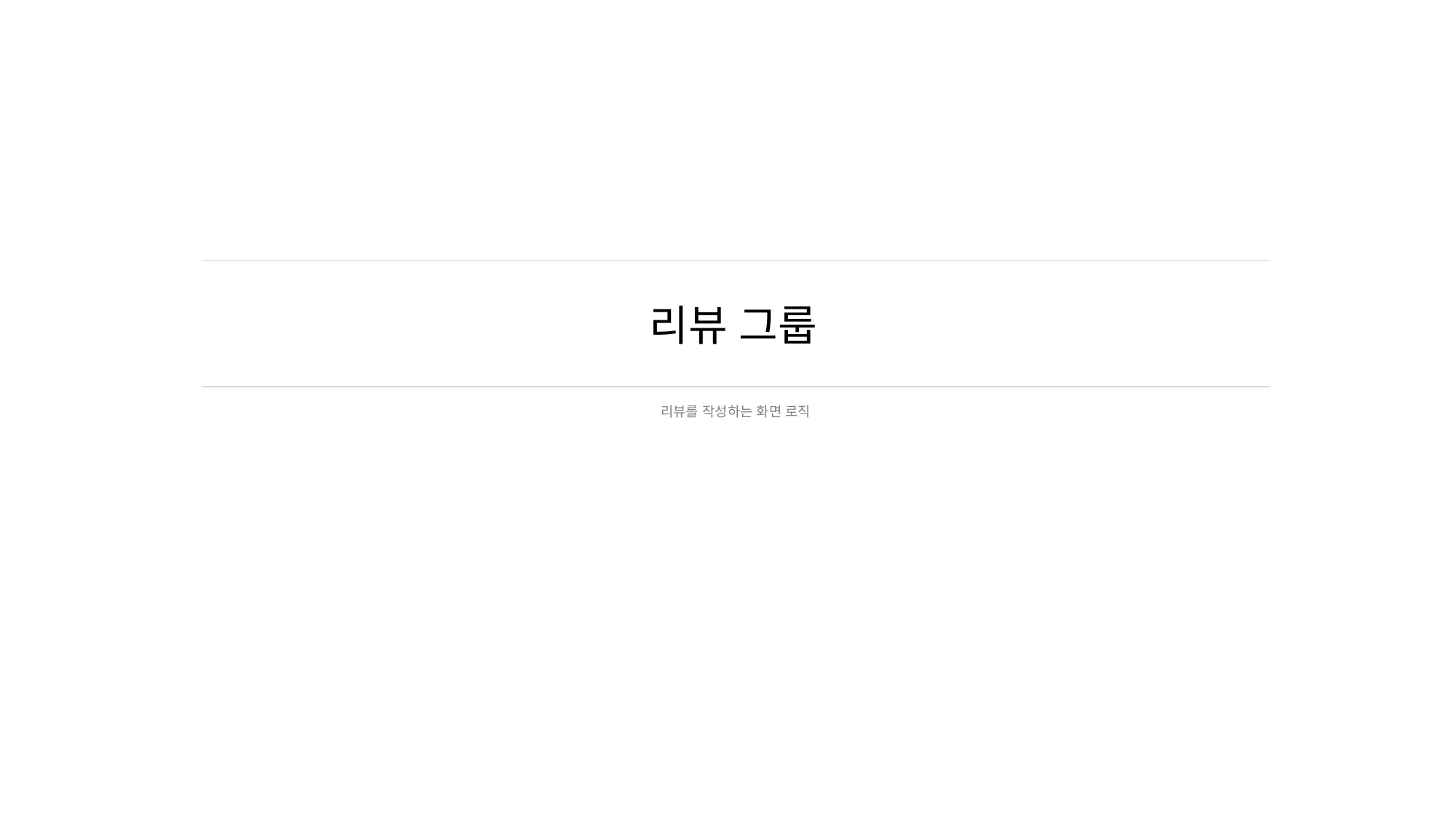

# 리뷰 그룹
리뷰를 작성하는 화면 로직